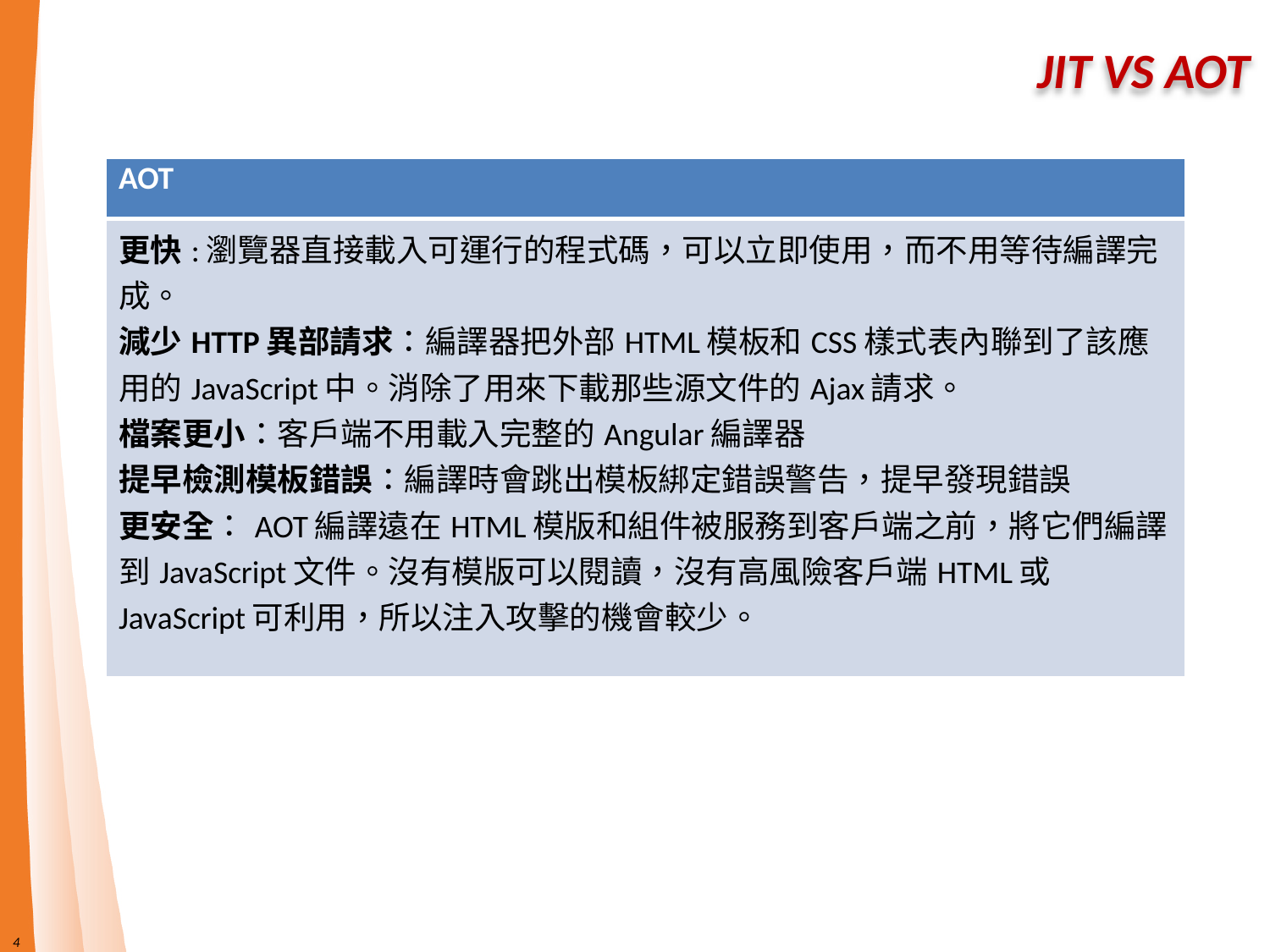

# JIT VS AOT
| AOT |
| --- |
| 更快:瀏覽器直接載入可運行的程式碼，可以立即使用，而不用等待編譯完成。 減少HTTP異部請求：編譯器把外部HTML模板和CSS樣式表內聯到了該應用的JavaScript中。消除了用來下載那些源文件的Ajax請求。 檔案更小：客戶端不用載入完整的Angular編譯器 提早檢測模板錯誤：編譯時會跳出模板綁定錯誤警告，提早發現錯誤 更安全：AOT編譯遠在HTML模版和組件被服務到客戶端之前，將它們編譯到JavaScript文件。沒有模版可以閱讀，沒有高風險客戶端HTML或JavaScript可利用，所以注入攻擊的機會較少。 |
4